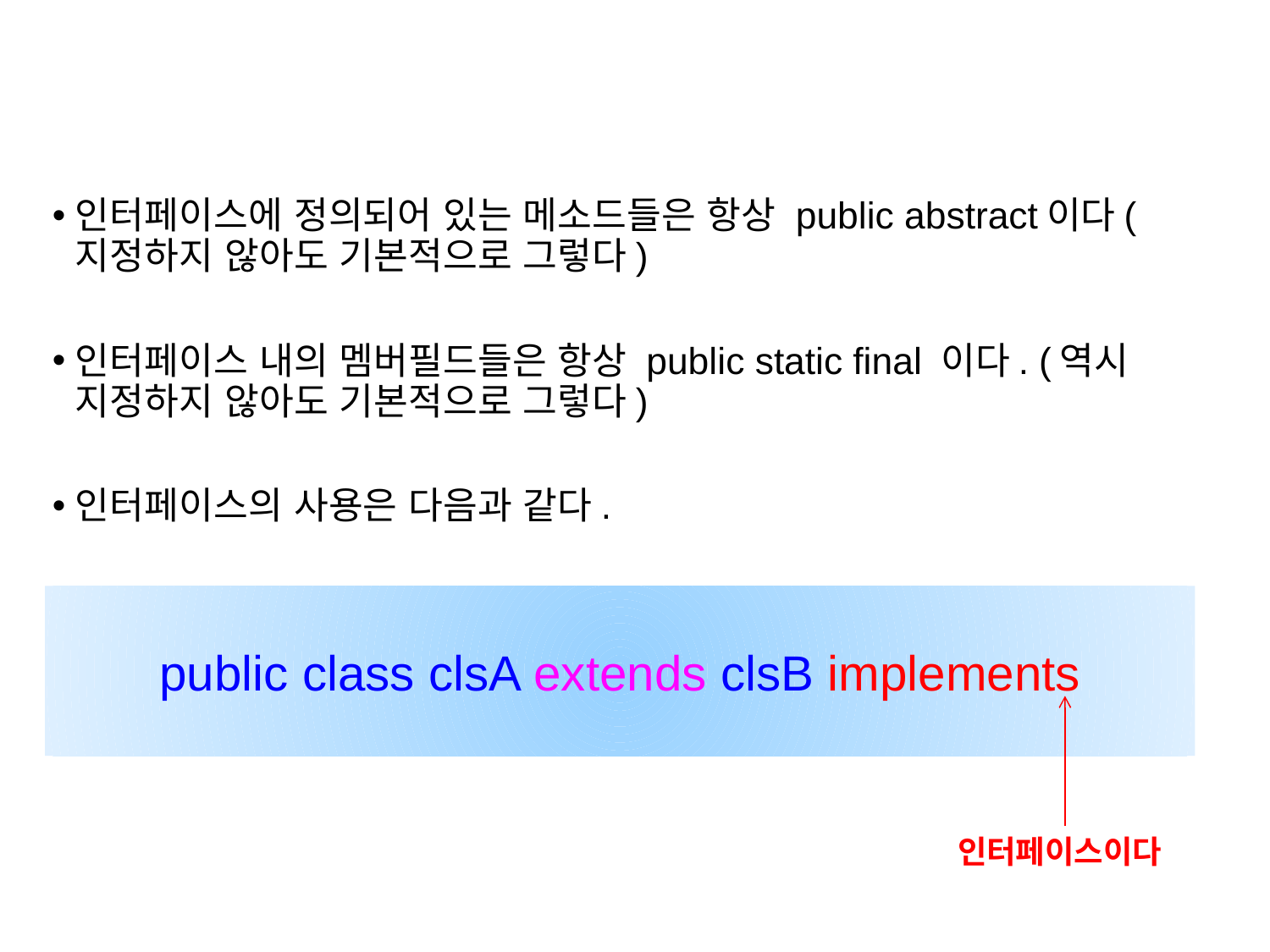

#
인터페이스에 정의되어 있는 메소드들은 항상 public abstract이다(지정하지 않아도 기본적으로 그렇다)

인터페이스 내의 멤버필드들은 항상 public static final 이다. (역시 지정하지 않아도 기본적으로 그렇다)

인터페이스의 사용은 다음과 같다.
public class clsA extends clsB implements
인터페이스이다